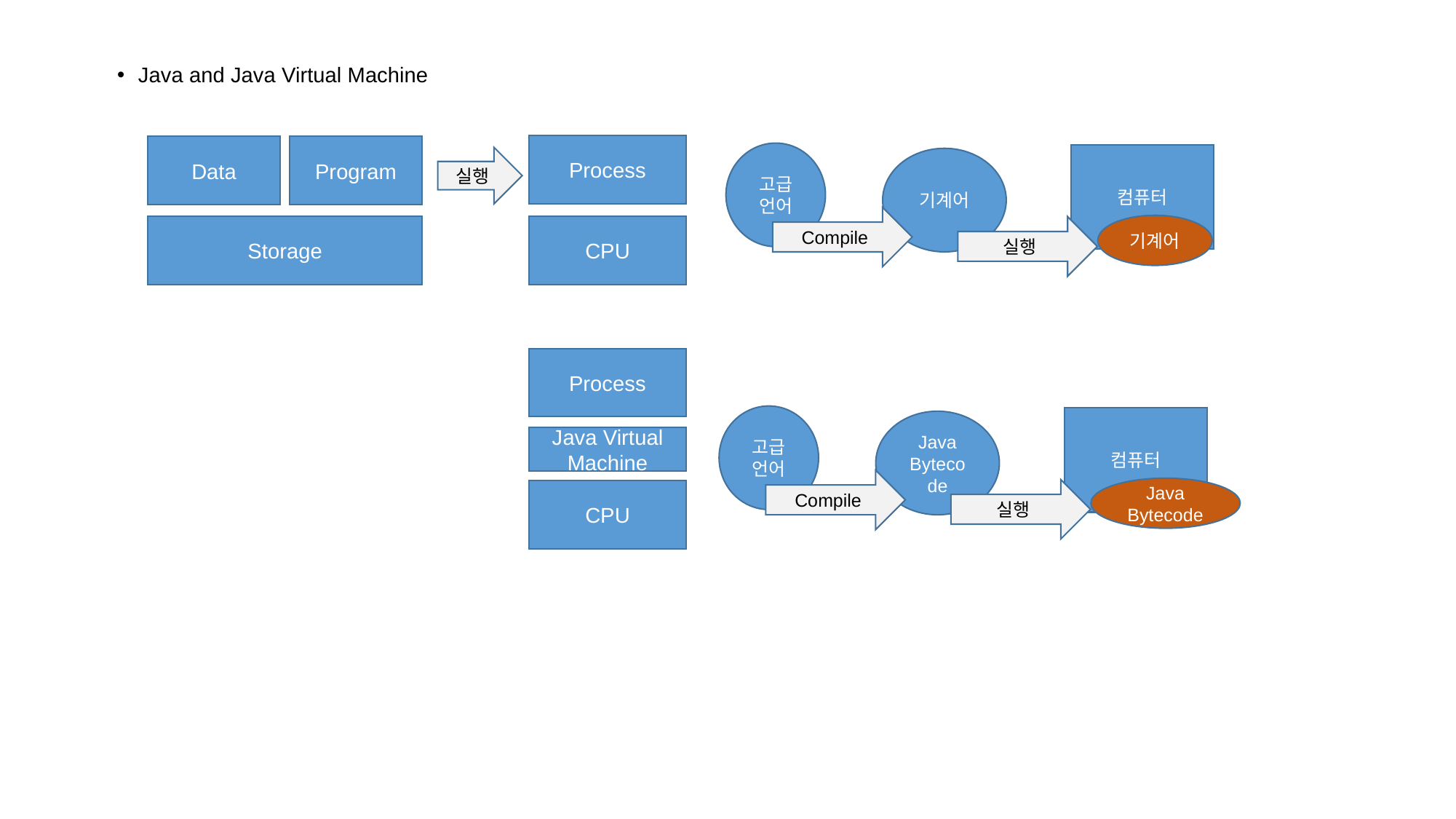

Java and Java Virtual Machine

Process
Data
Program
고급 언어
컴퓨터
기계어
Compile
기계어
실행
실행
Storage
CPU
Process
고급 언어
컴퓨터
Java Bytecode
Compile
Java Bytecode
실행
Java Virtual Machine
CPU